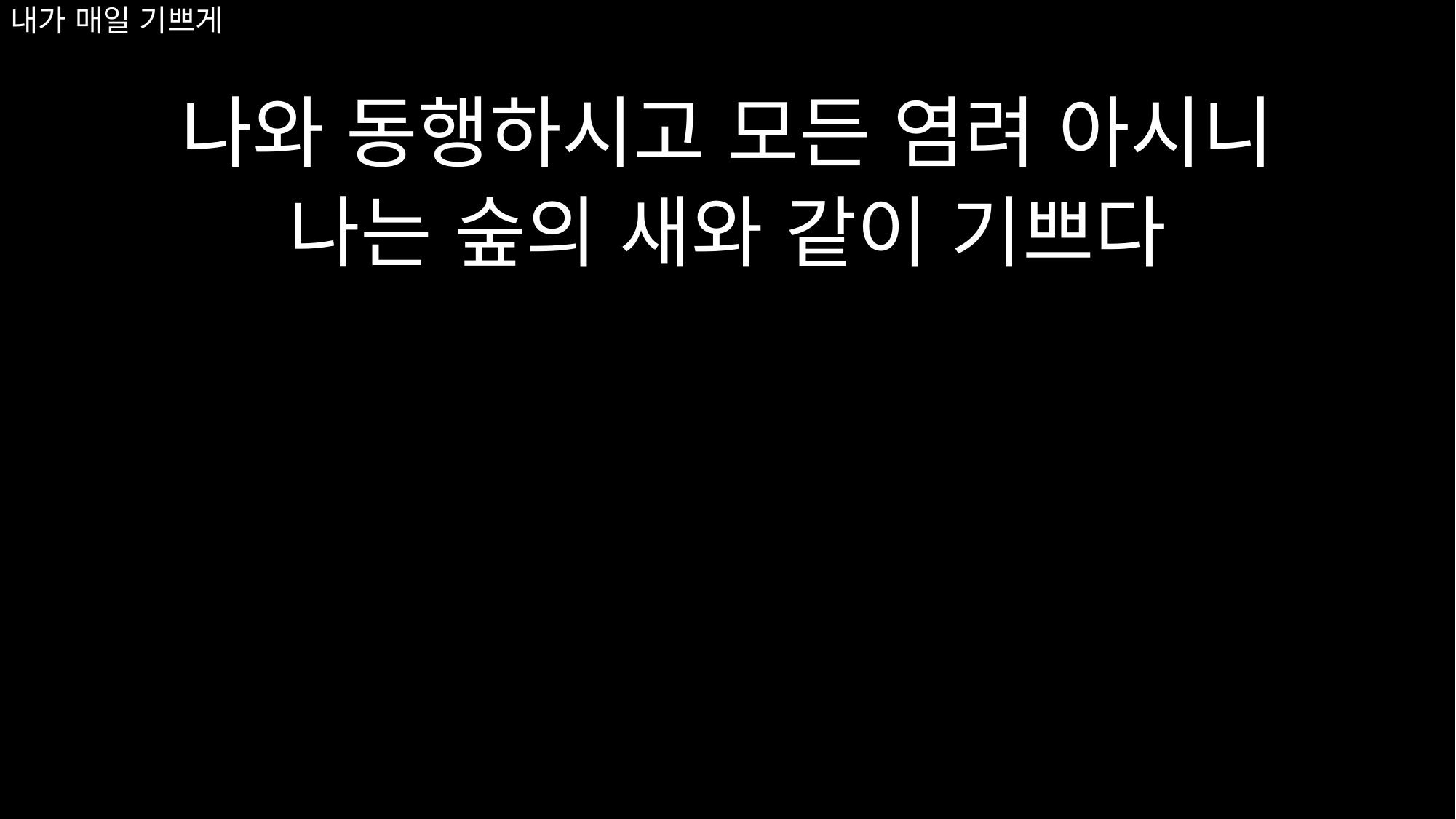

# 내가 매일 기쁘게
나와 동행하시고 모든 염려 아시니
나는 숲의 새와 같이 기쁘다